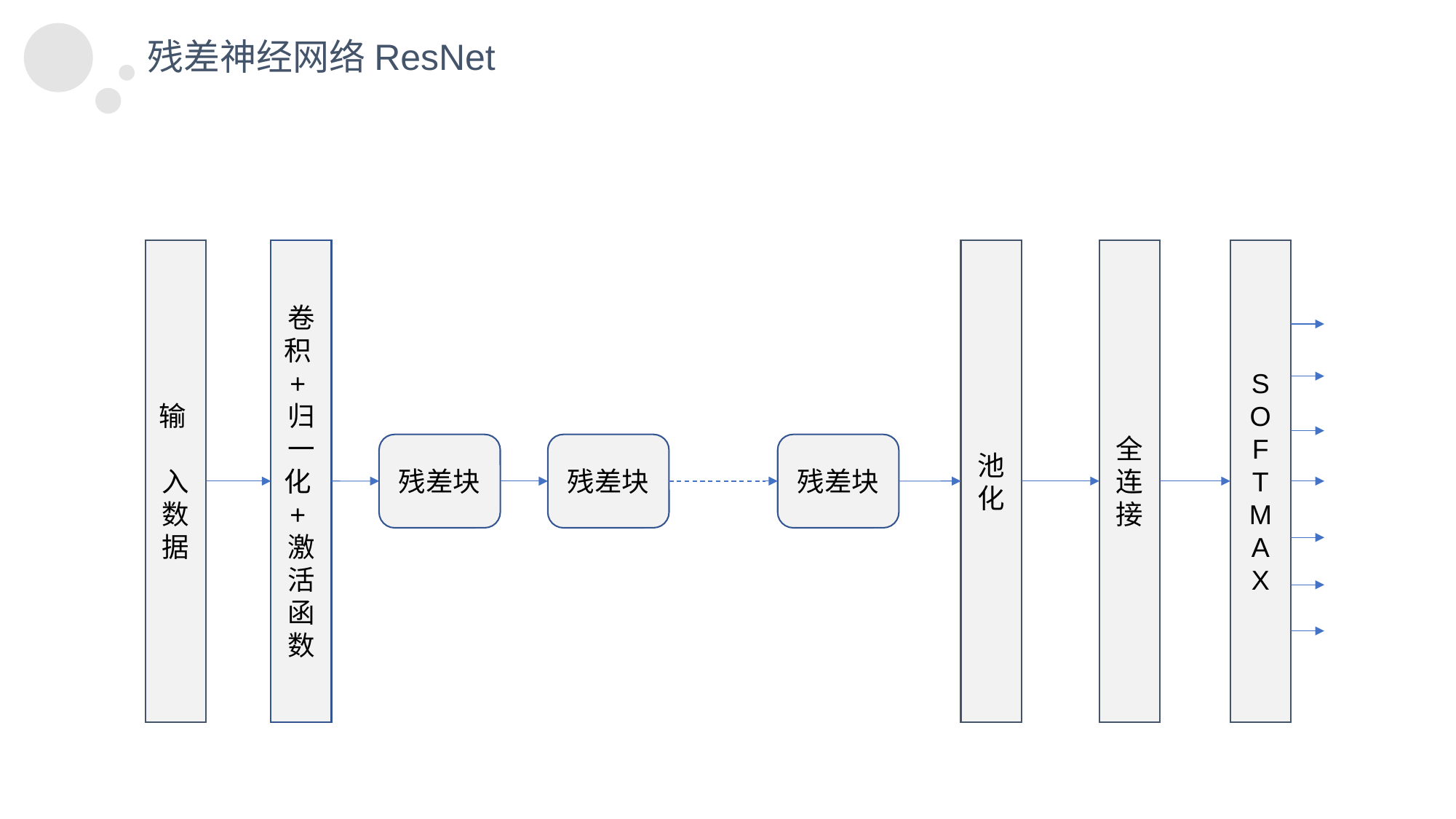

残差神经网络ResNet
输
入数据
卷积+归一化+激活函数
池化
全连接
S
O
F
T
M
A
X
残差块
残差块
残差块